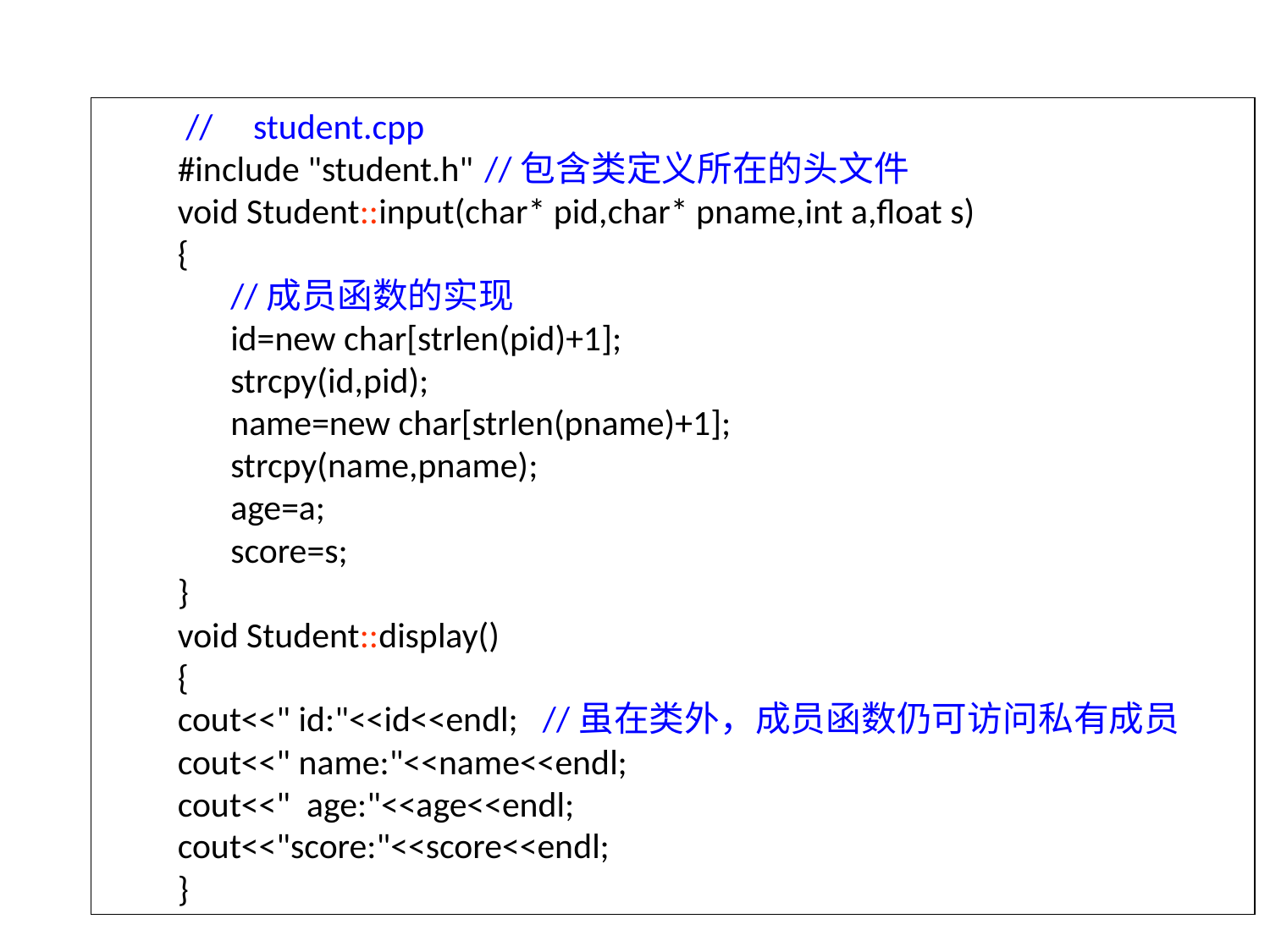

//     student.cpp
#include "student.h" 	//包含类定义所在的头文件
void Student::input(char* pid,char* pname,int a,float s)
{									//成员函数的实现
	id=new char[strlen(pid)+1];
	strcpy(id,pid);
	name=new char[strlen(pname)+1];
	strcpy(name,pname);
	age=a;
	score=s;
}
void Student::display()
{
cout<<" id:"<<id<<endl;   //虽在类外，成员函数仍可访问私有成员
cout<<" name:"<<name<<endl;
cout<<"  age:"<<age<<endl;
cout<<"score:"<<score<<endl;
}